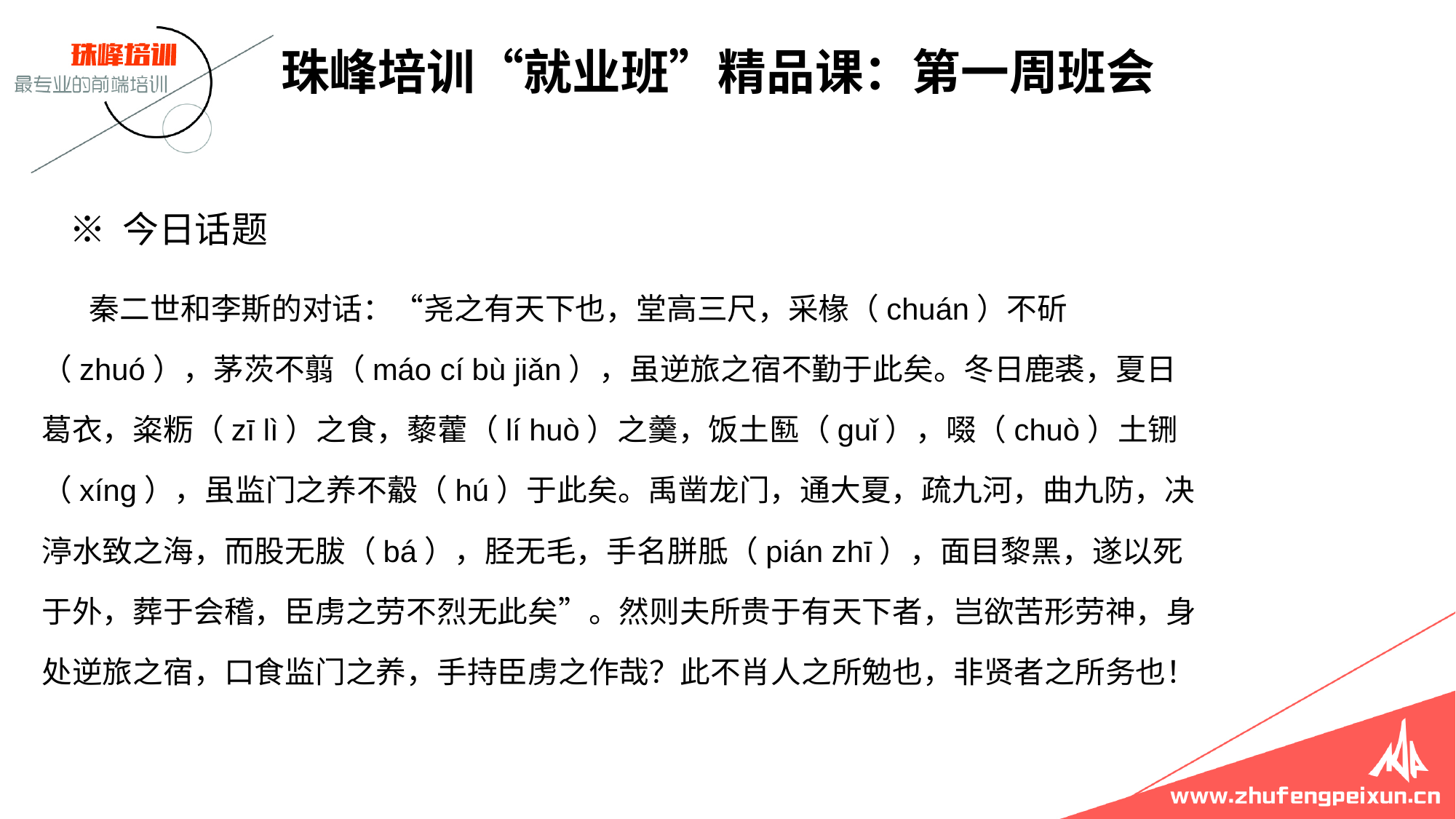

珠峰培训“就业班”精品课：第一周班会
※ 今日话题
      秦二世和李斯的对话：“尧之有天下也，堂高三尺，采椽（chuán）不斫（zhuó），茅茨不翦（máo cí bù jiǎn），虽逆旅之宿不勤于此矣。冬日鹿裘，夏日葛衣，粢粝（zī lì）之食，藜藿（lí huò）之羹，饭土匦（guǐ），啜（chuò）土铏（xíng），虽监门之养不觳（hú）于此矣。禹凿龙门，通大夏，疏九河，曲九防，决渟水致之海，而股无胈（bá），胫无毛，手名胼胝（pián zhī），面目黎黑，遂以死于外，葬于会稽，臣虏之劳不烈无此矣”。然则夫所贵于有天下者，岂欲苦形劳神，身处逆旅之宿，口食监门之养，手持臣虏之作哉？此不肖人之所勉也，非贤者之所务也！